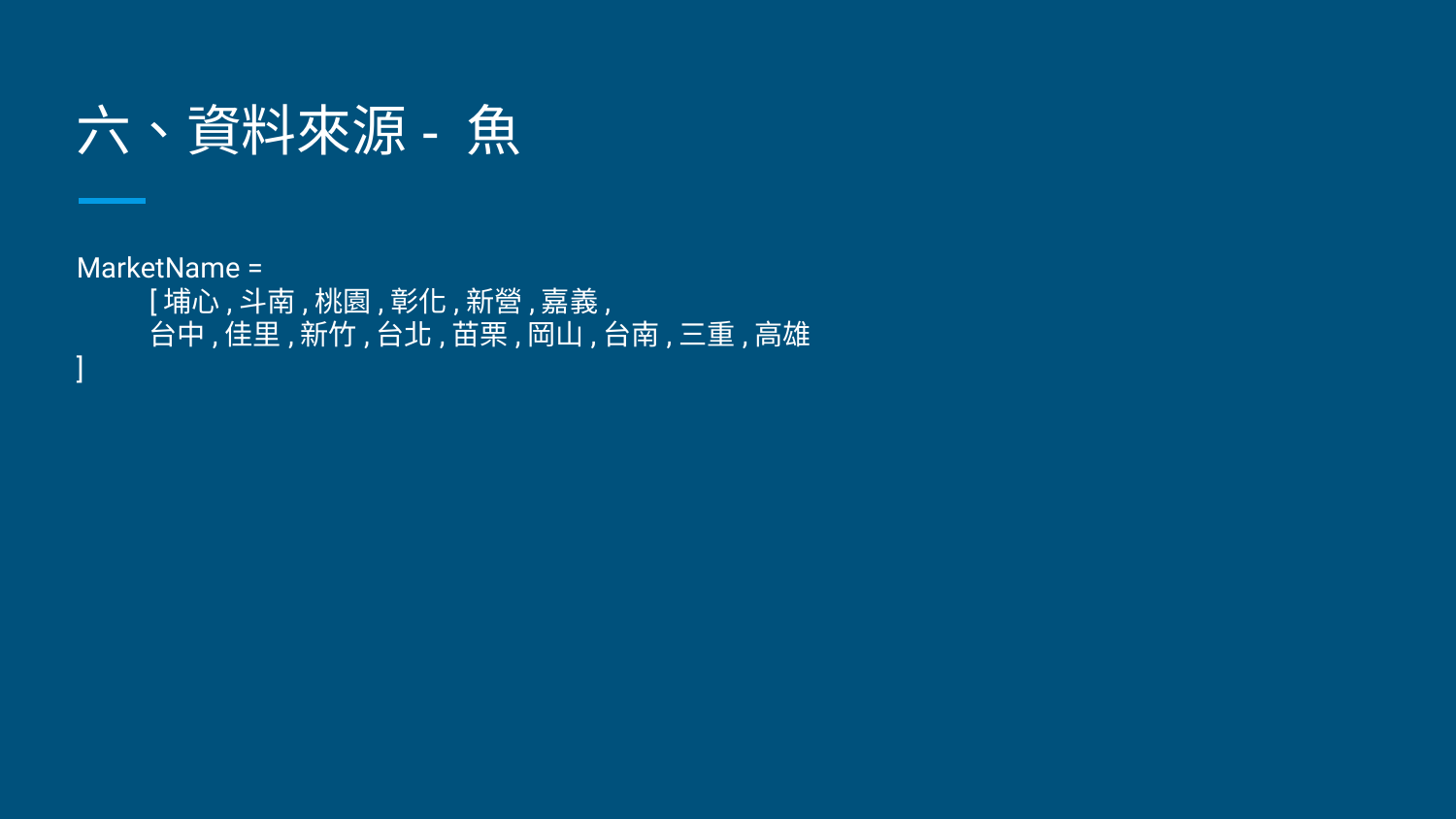

# 六、資料來源- 魚
MarketName =
[埔心,斗南,桃園,彰化,新營,嘉義,
台中,佳里,新竹,台北,苗栗,岡山,台南,三重,高雄
]